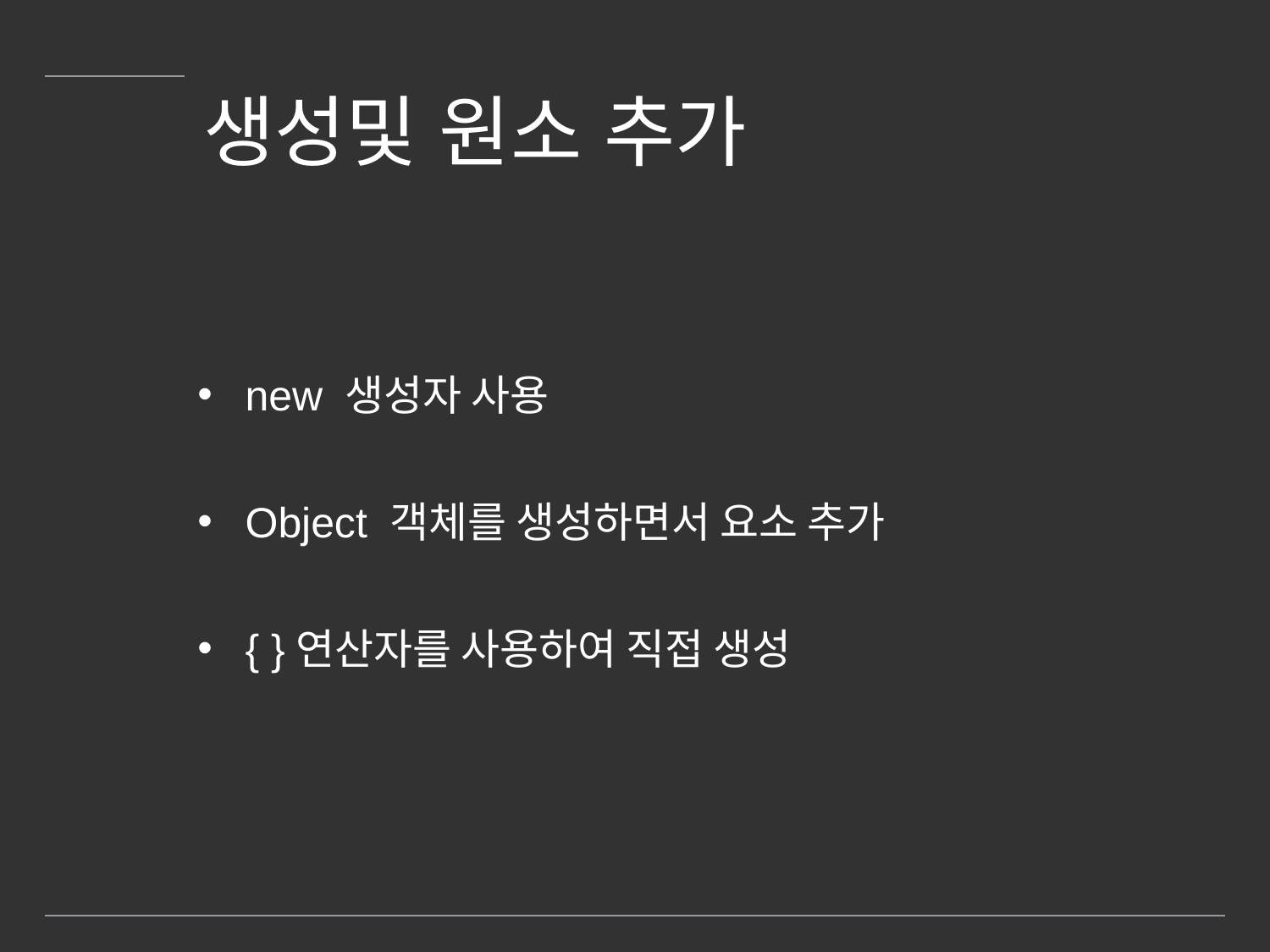

# 생성및 원소 추가
new 생성자 사용
Object 객체를 생성하면서 요소 추가
{ }연산자를 사용하여 직접 생성